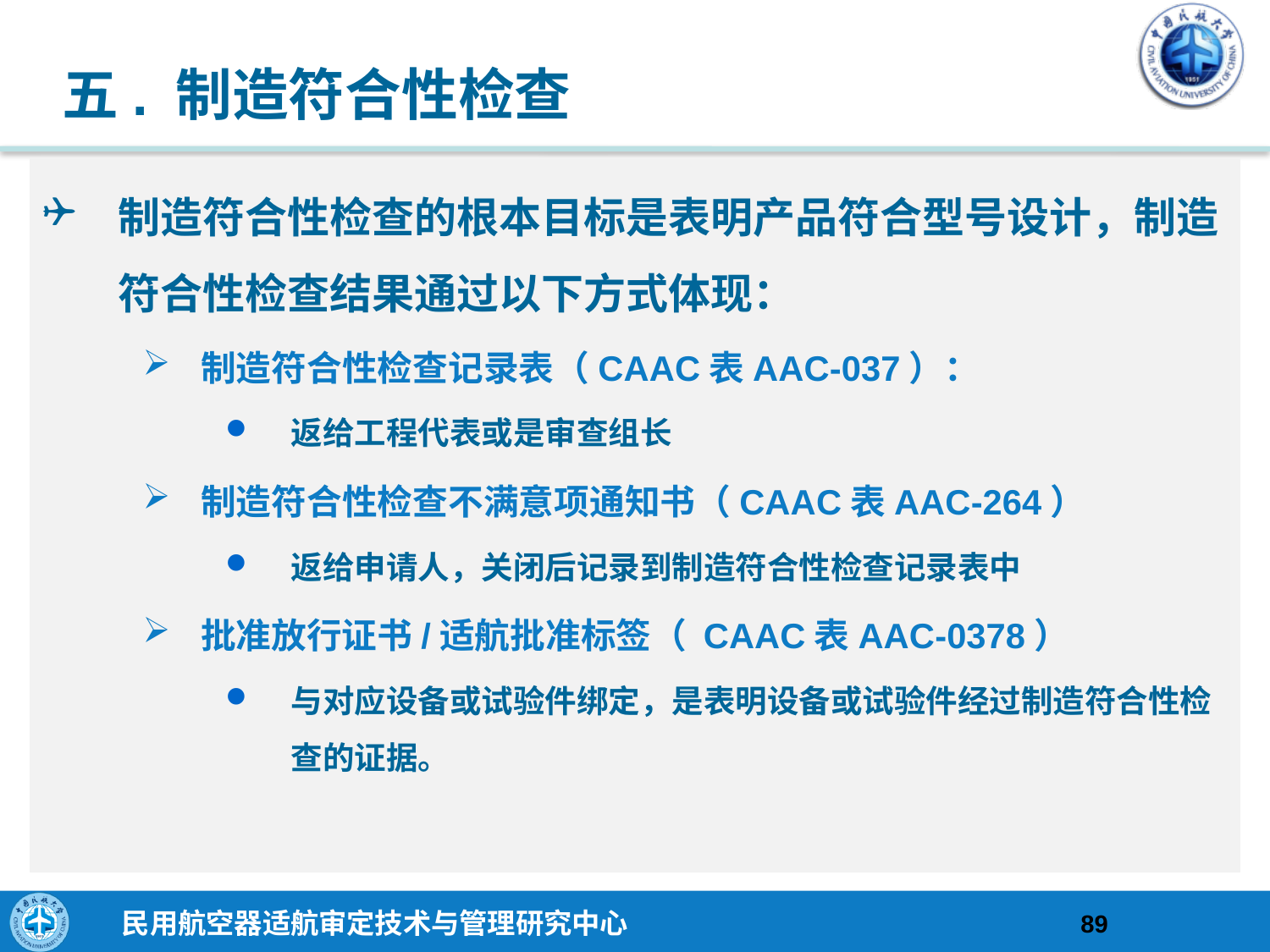

# 五. 制造符合性检查
制造符合性检查的根本目标是表明产品符合型号设计，制造符合性检查结果通过以下方式体现：
制造符合性检查记录表（CAAC表AAC-037）：
返给工程代表或是审查组长
制造符合性检查不满意项通知书（CAAC表AAC-264）
返给申请人，关闭后记录到制造符合性检查记录表中
批准放行证书/适航批准标签（ CAAC表AAC-0378）
与对应设备或试验件绑定，是表明设备或试验件经过制造符合性检查的证据。